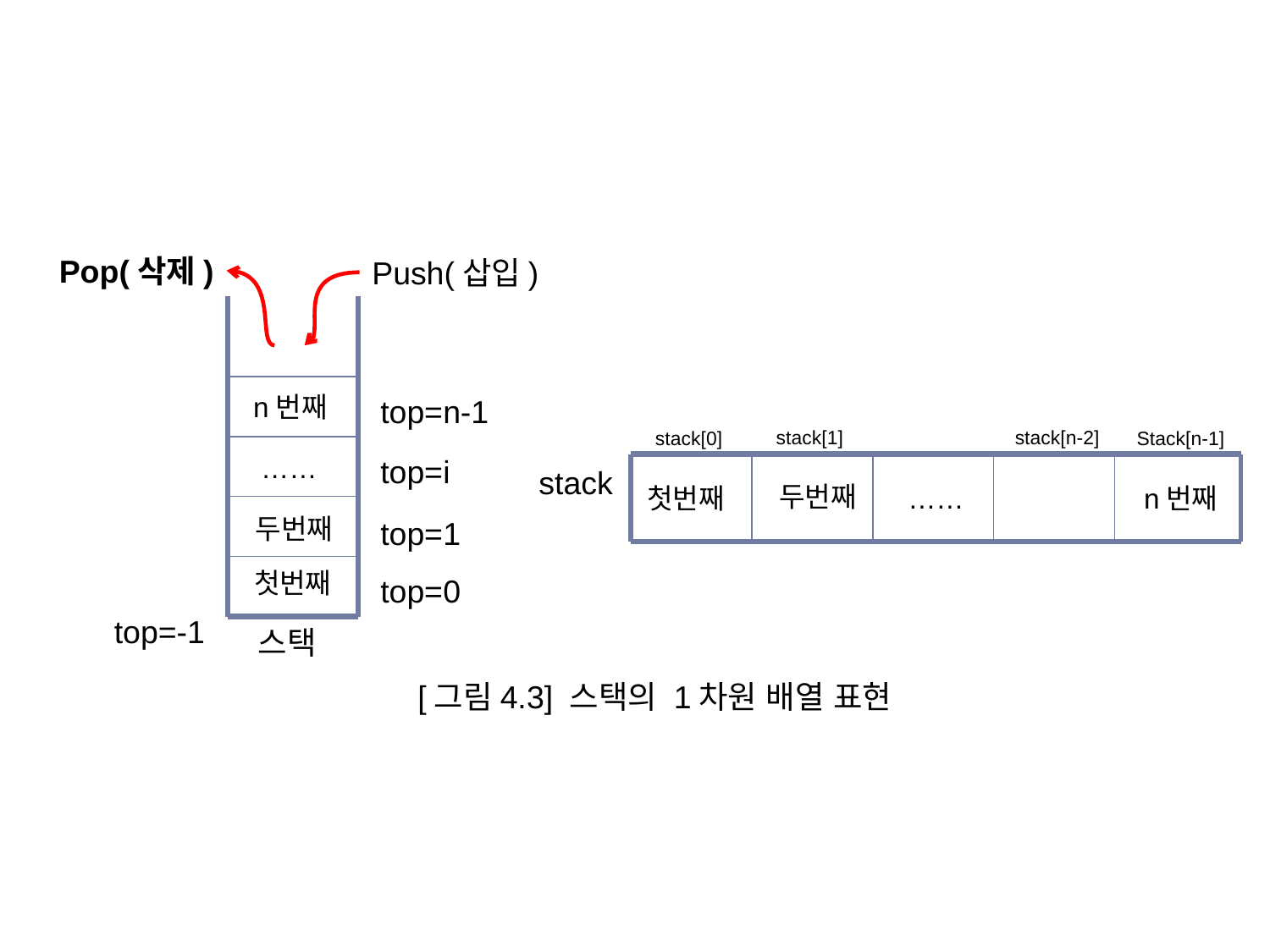

Pop(삭제)
Push(삽입)
n번째
top=n-1
stack[1]
stack[n-2]
Stack[n-1]
stack[0]
……
top=i
stack
두번째
……
첫번째
n번째
두번째
top=1
첫번째
top=0
top=-1
스택
[그림4.3] 스택의 1차원 배열 표현